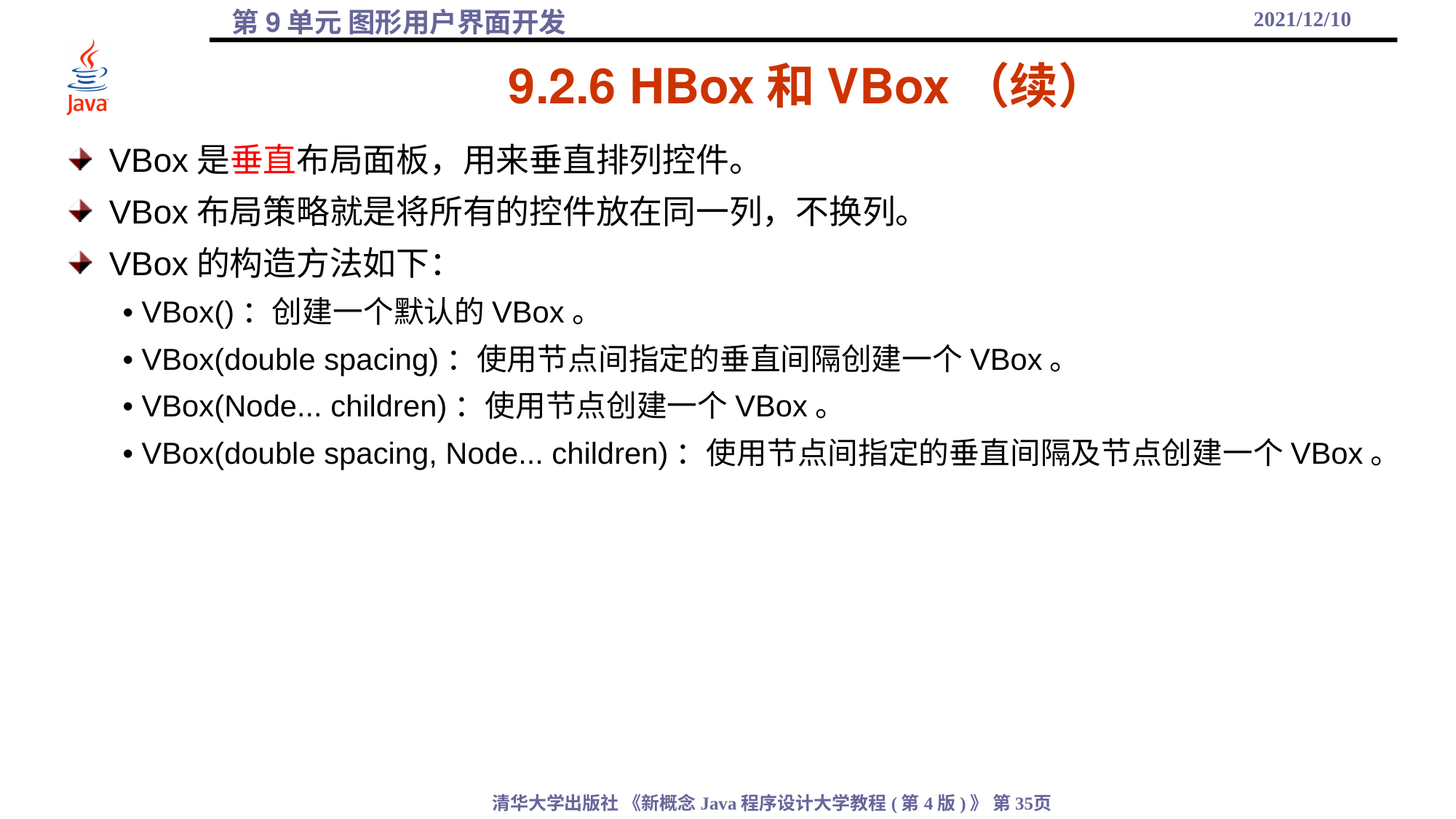

2021/12/10
# 9.2.6 HBox和VBox（续）
VBox是垂直布局面板，用来垂直排列控件。
VBox布局策略就是将所有的控件放在同一列，不换列。
VBox的构造方法如下：
• VBox()：创建一个默认的VBox。
• VBox(double spacing)：使用节点间指定的垂直间隔创建一个VBox。
• VBox(Node... children)：使用节点创建一个VBox。
• VBox(double spacing, Node... children)：使用节点间指定的垂直间隔及节点创建一个VBox。